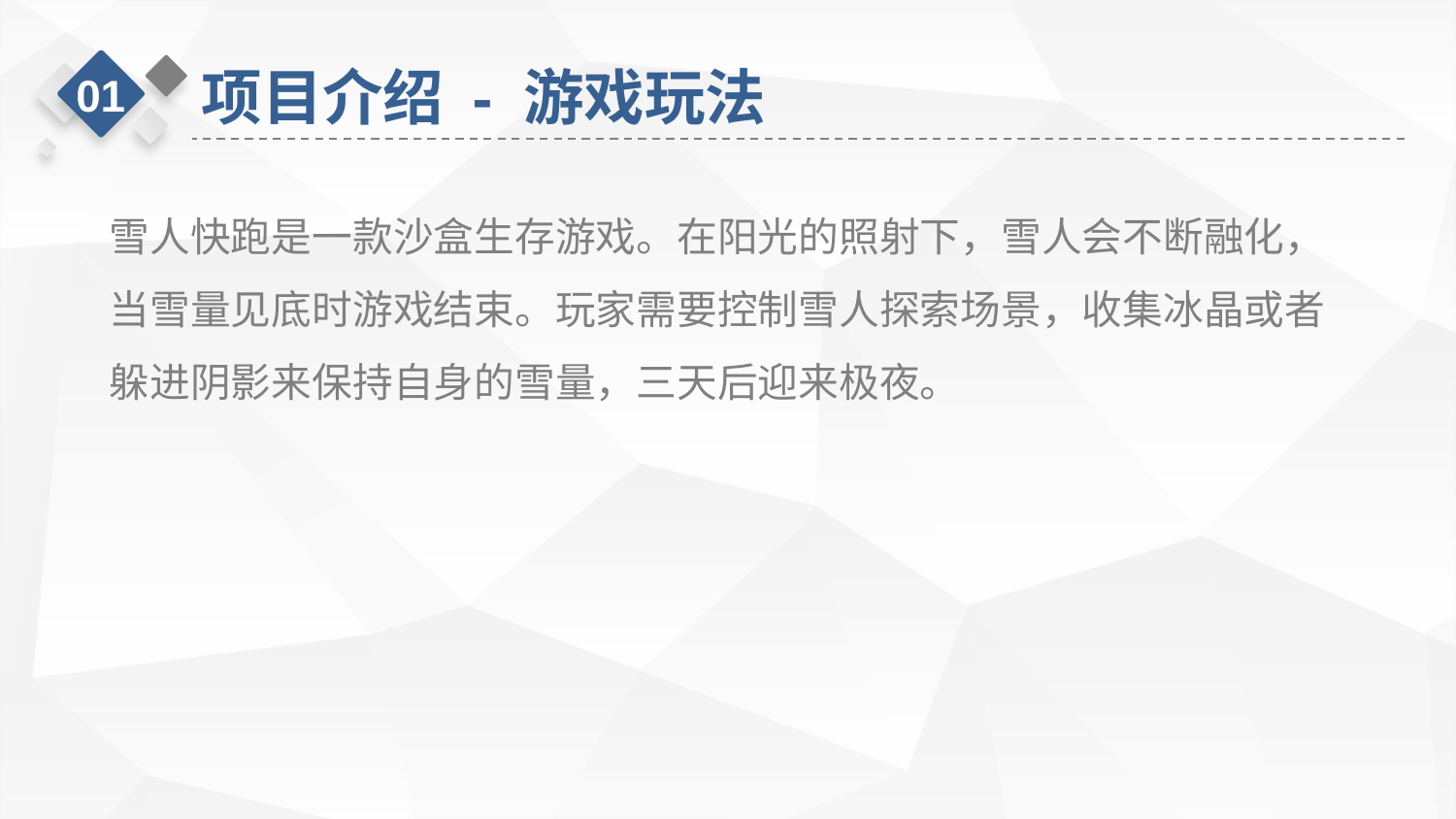

项目介绍 - 游戏玩法

01

雪人快跑是一款沙盒生存游戏。在阳光的照射下，雪人会不断融化，当雪量见底时游戏结束。玩家需要控制雪人探索场景，收集冰晶或者躲进阴影来保持自身的雪量，三天后迎来极夜。